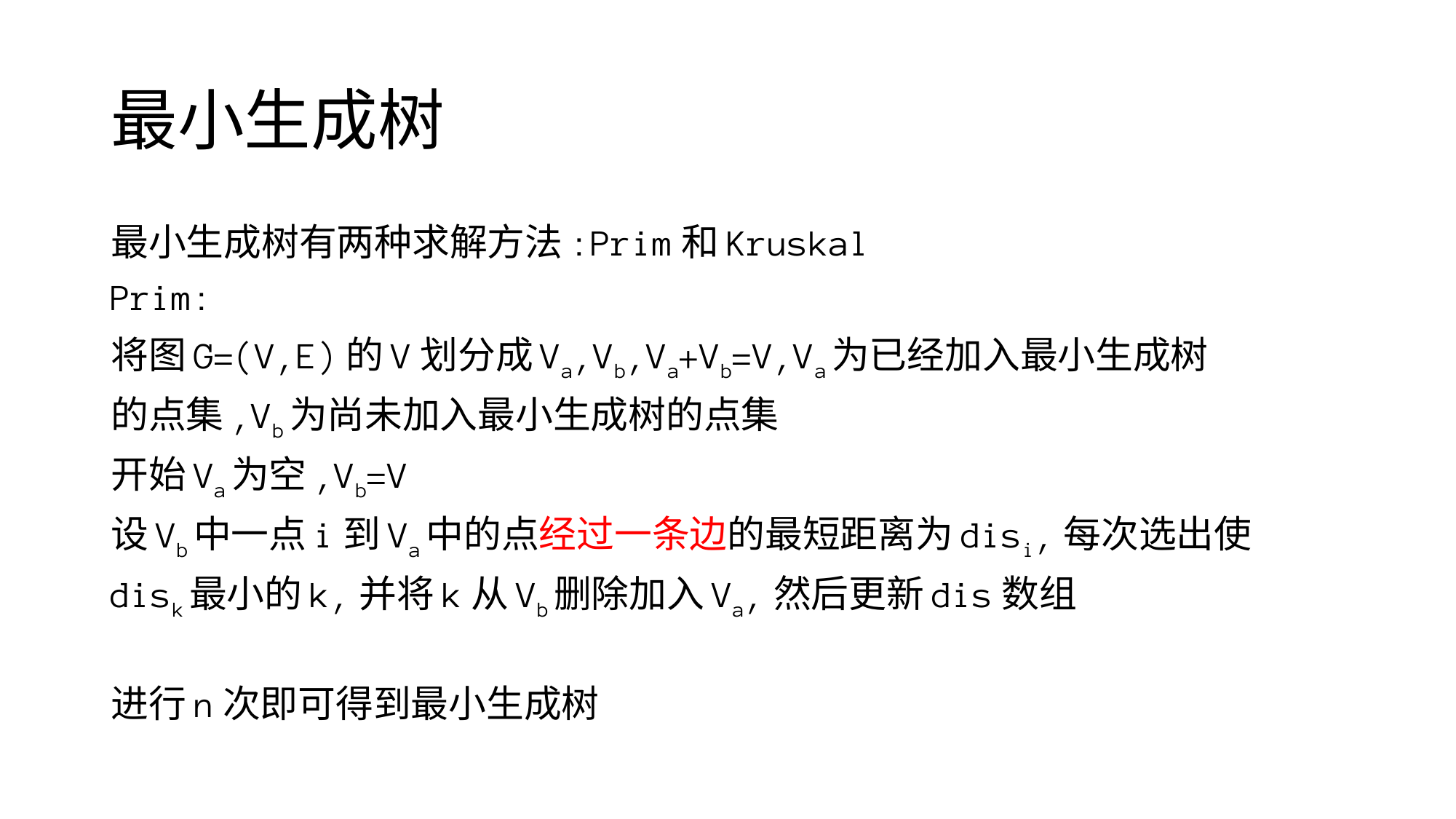

# 最小生成树
最小生成树有两种求解方法:Prim和Kruskal
Prim:
将图G=(V,E)的V划分成Va,Vb,Va+Vb=V,Va为已经加入最小生成树
的点集,Vb为尚未加入最小生成树的点集
开始Va为空,Vb=V
设Vb中一点i到Va中的点经过一条边的最短距离为disi,每次选出使
disk最小的k,并将k从Vb删除加入Va,然后更新dis数组

进行n次即可得到最小生成树